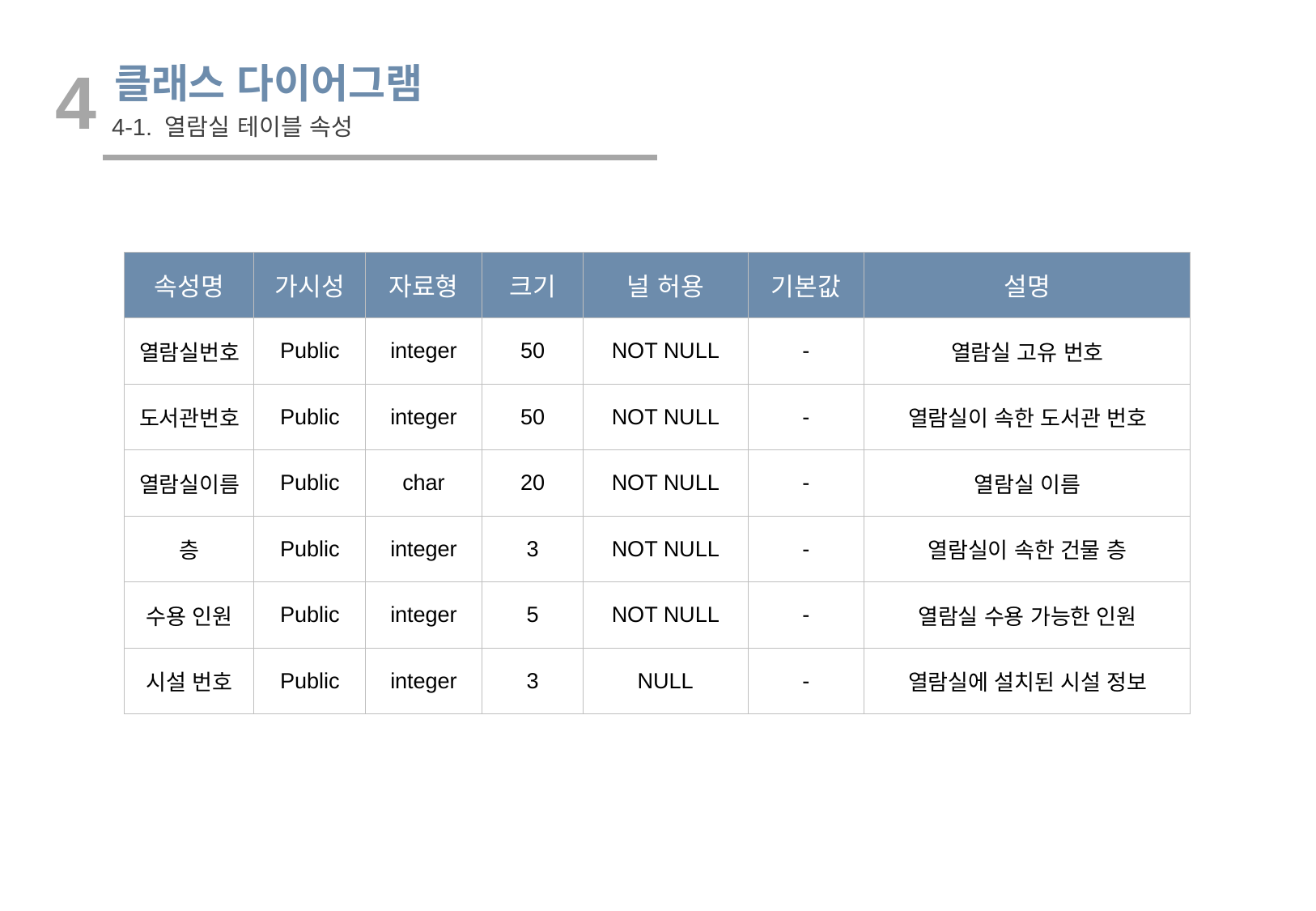

4
클래스 다이어그램
4-1. 열람실 테이블 속성
| 속성명 | 가시성 | 자료형 | 크기 | 널 허용 | 기본값 | 설명 |
| --- | --- | --- | --- | --- | --- | --- |
| 열람실번호 | Public | integer | 50 | NOT NULL | - | 열람실 고유 번호 |
| 도서관번호 | Public | integer | 50 | NOT NULL | - | 열람실이 속한 도서관 번호 |
| 열람실이름 | Public | char | 20 | NOT NULL | - | 열람실 이름 |
| 층 | Public | integer | 3 | NOT NULL | - | 열람실이 속한 건물 층 |
| 수용 인원 | Public | integer | 5 | NOT NULL | - | 열람실 수용 가능한 인원 |
| 시설 번호 | Public | integer | 3 | NULL | - | 열람실에 설치된 시설 정보 |